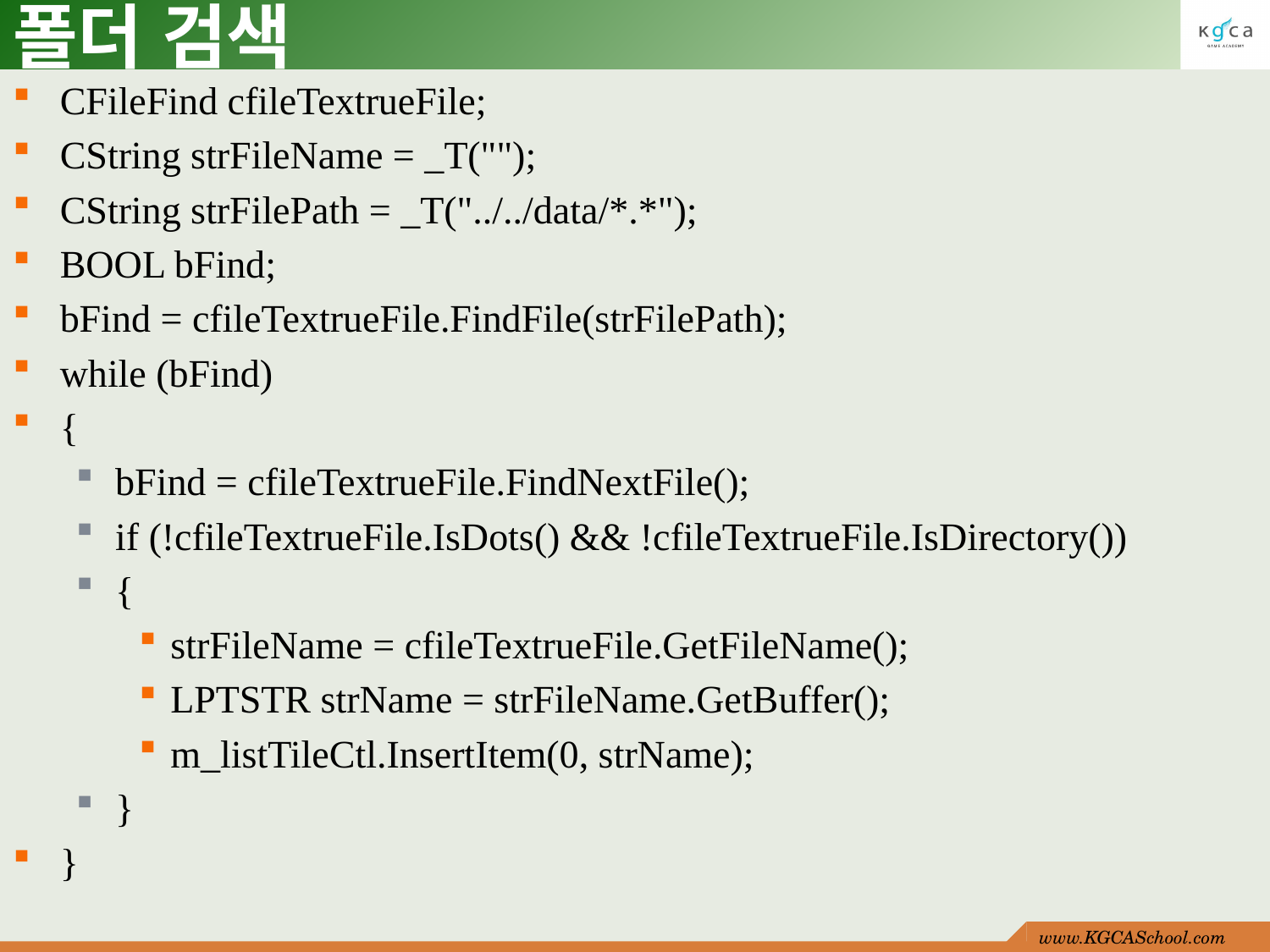

# 폴더 검색
CFileFind cfileTextrueFile;
CString strFileName = _T("");
CString strFilePath = _T("../../data/*.*");
BOOL bFind;
bFind = cfileTextrueFile.FindFile(strFilePath);
while (bFind)
{
bFind = cfileTextrueFile.FindNextFile();
if (!cfileTextrueFile.IsDots() && !cfileTextrueFile.IsDirectory())
{
strFileName = cfileTextrueFile.GetFileName();
LPTSTR strName = strFileName.GetBuffer();
m_listTileCtl.InsertItem(0, strName);
}
}